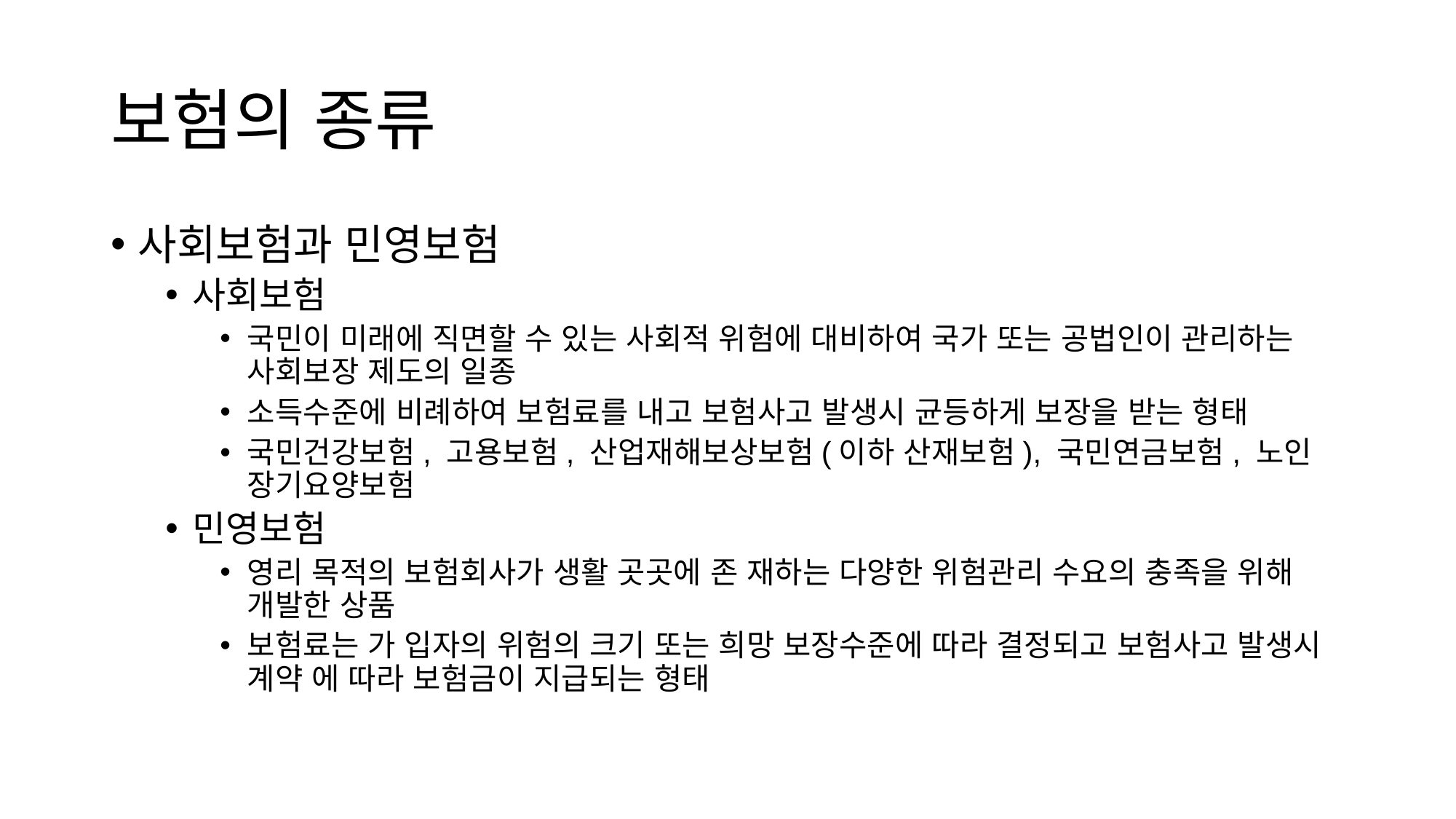

# 보험의 종류
사회보험과 민영보험
사회보험
국민이 미래에 직면할 수 있는 사회적 위험에 대비하여 국가 또는 공법인이 관리하는 사회보장 제도의 일종
소득수준에 비례하여 보험료를 내고 보험사고 발생시 균등하게 보장을 받는 형태
국민건강보험, 고용보험, 산업재해보상보험(이하 산재보험), 국민연금보험, 노인 장기요양보험
민영보험
영리 목적의 보험회사가 생활 곳곳에 존 재하는 다양한 위험관리 수요의 충족을 위해 개발한 상품
보험료는 가 입자의 위험의 크기 또는 희망 보장수준에 따라 결정되고 보험사고 발생시 계약 에 따라 보험금이 지급되는 형태